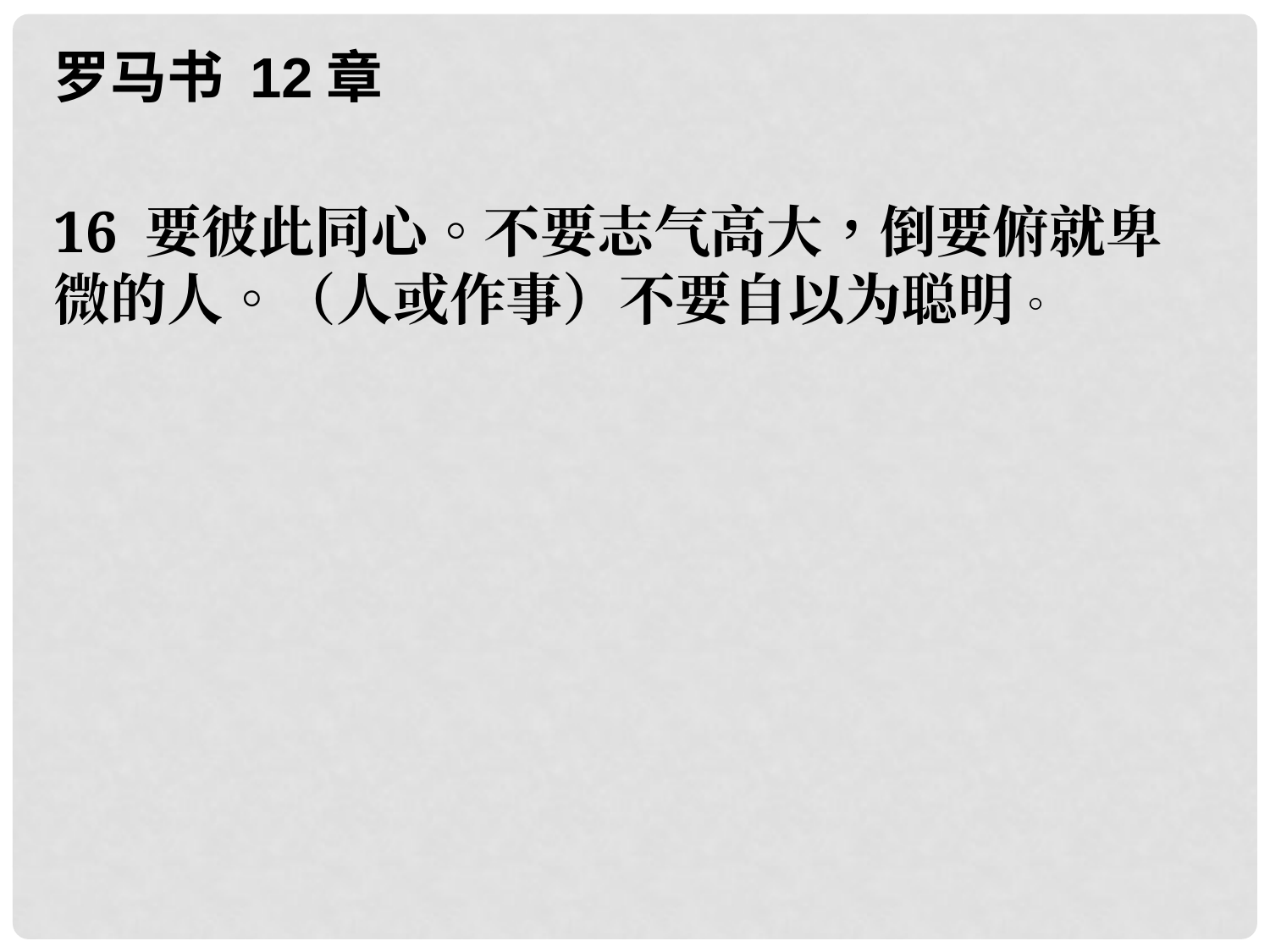

罗马书 12章
16 要彼此同心。不要志气高大，倒要俯就卑微的人。（人或作事）不要自以为聪明。